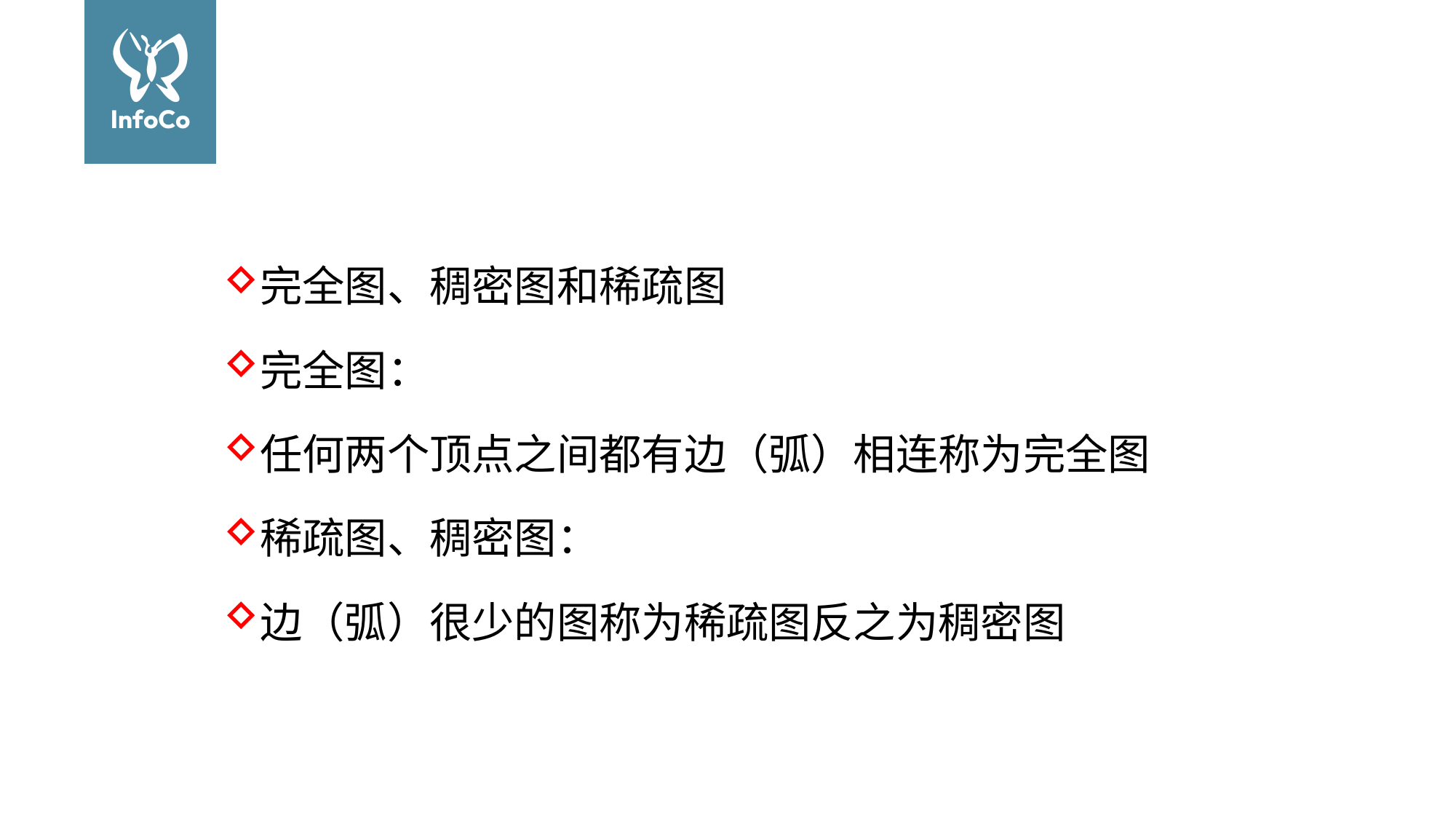

#
完全图、稠密图和稀疏图
完全图：
任何两个顶点之间都有边（弧）相连称为完全图
稀疏图、稠密图：
边（弧）很少的图称为稀疏图反之为稠密图